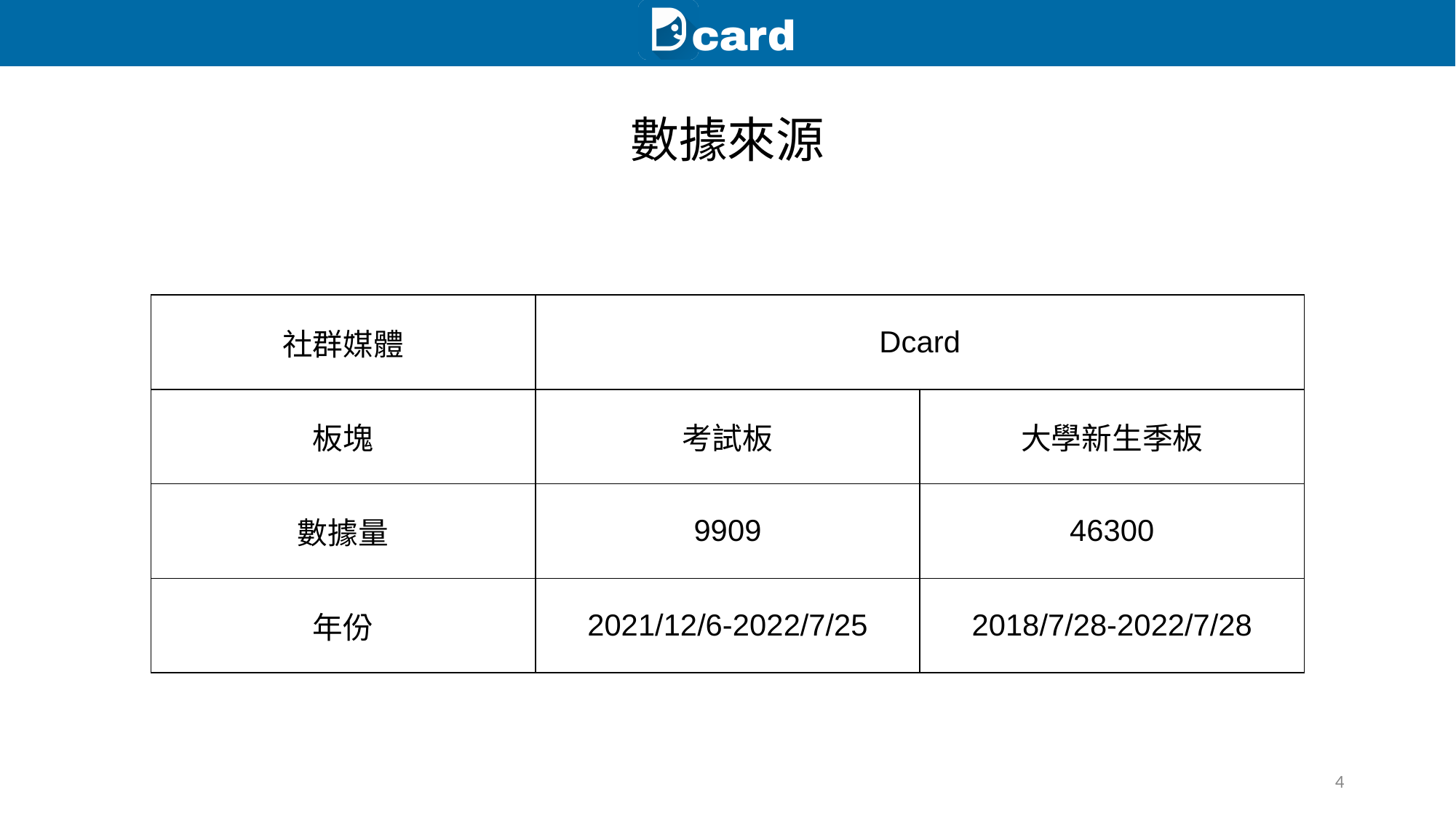

# 數據來源
| 社群媒體 | Dcard |  |
| --- | --- | --- |
| 板塊 | 考試板 | 大學新生季板 |
| 數據量 | 9909 | 46300 |
| 年份 | 2021/12/6-2022/7/25 | 2018/7/28-2022/7/28 |
4